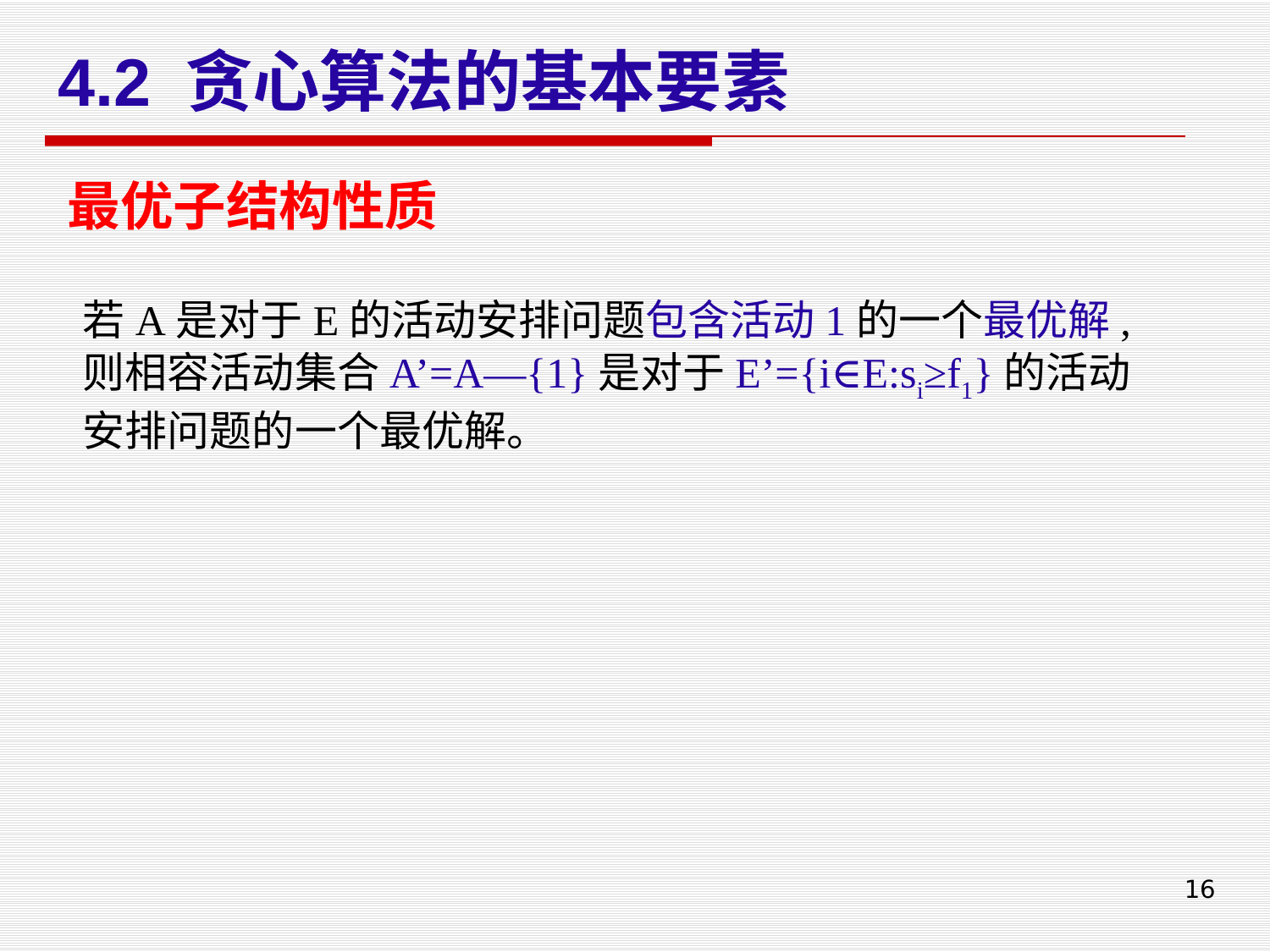

# 4.2 贪心算法的基本要素
最优子结构性质
	若A是对于E的活动安排问题包含活动1的一个最优解,则相容活动集合A’=A—{1}是对于E’={i∈E:si≥f1}的活动安排问题的一个最优解。

16